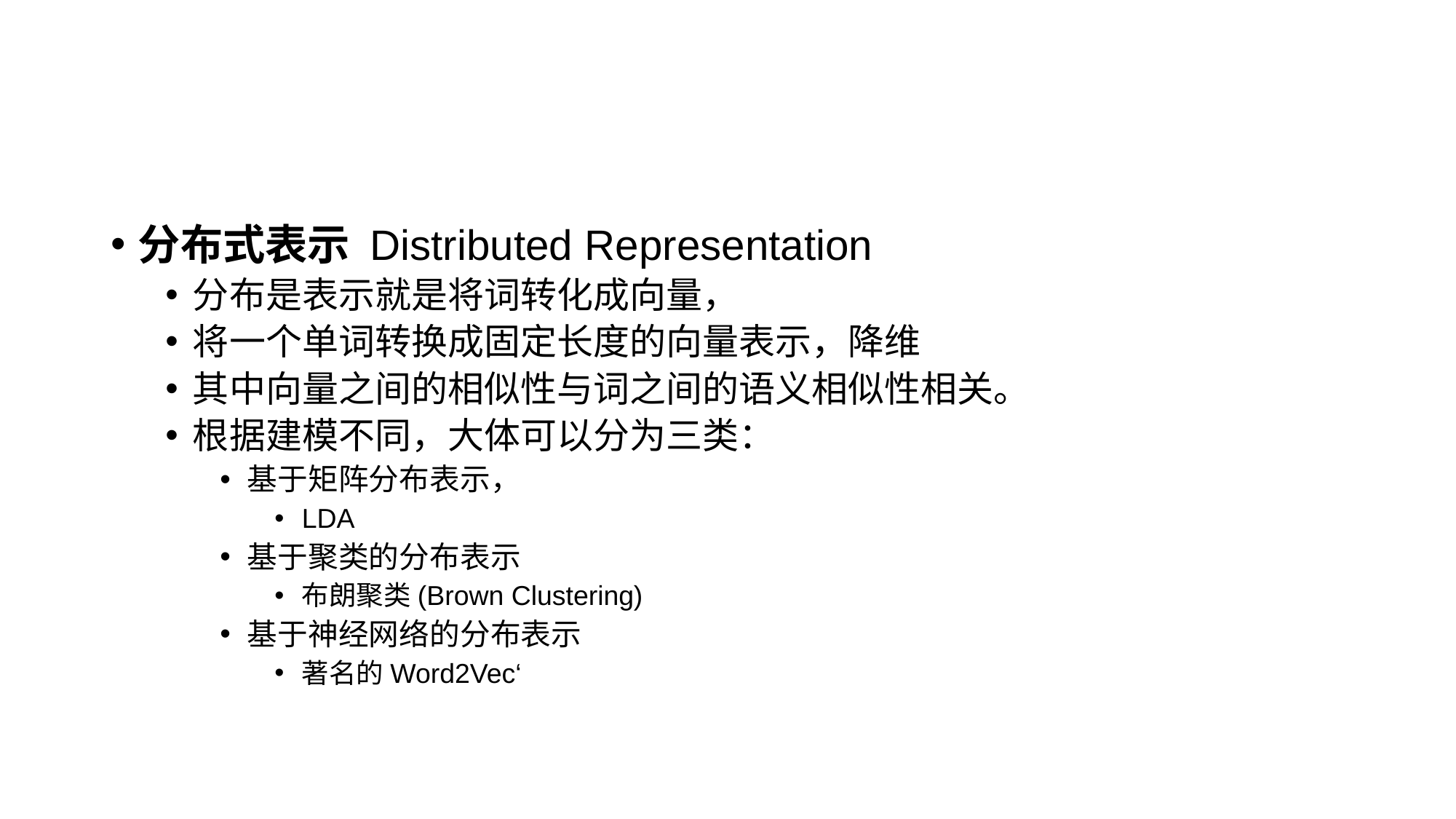

#
分布式表示 Distributed Representation
分布是表示就是将词转化成向量，
将一个单词转换成固定长度的向量表示，降维
其中向量之间的相似性与词之间的语义相似性相关。
根据建模不同，大体可以分为三类：
基于矩阵分布表示，
LDA
基于聚类的分布表示
布朗聚类(Brown Clustering)
基于神经网络的分布表示
著名的Word2Vec‘